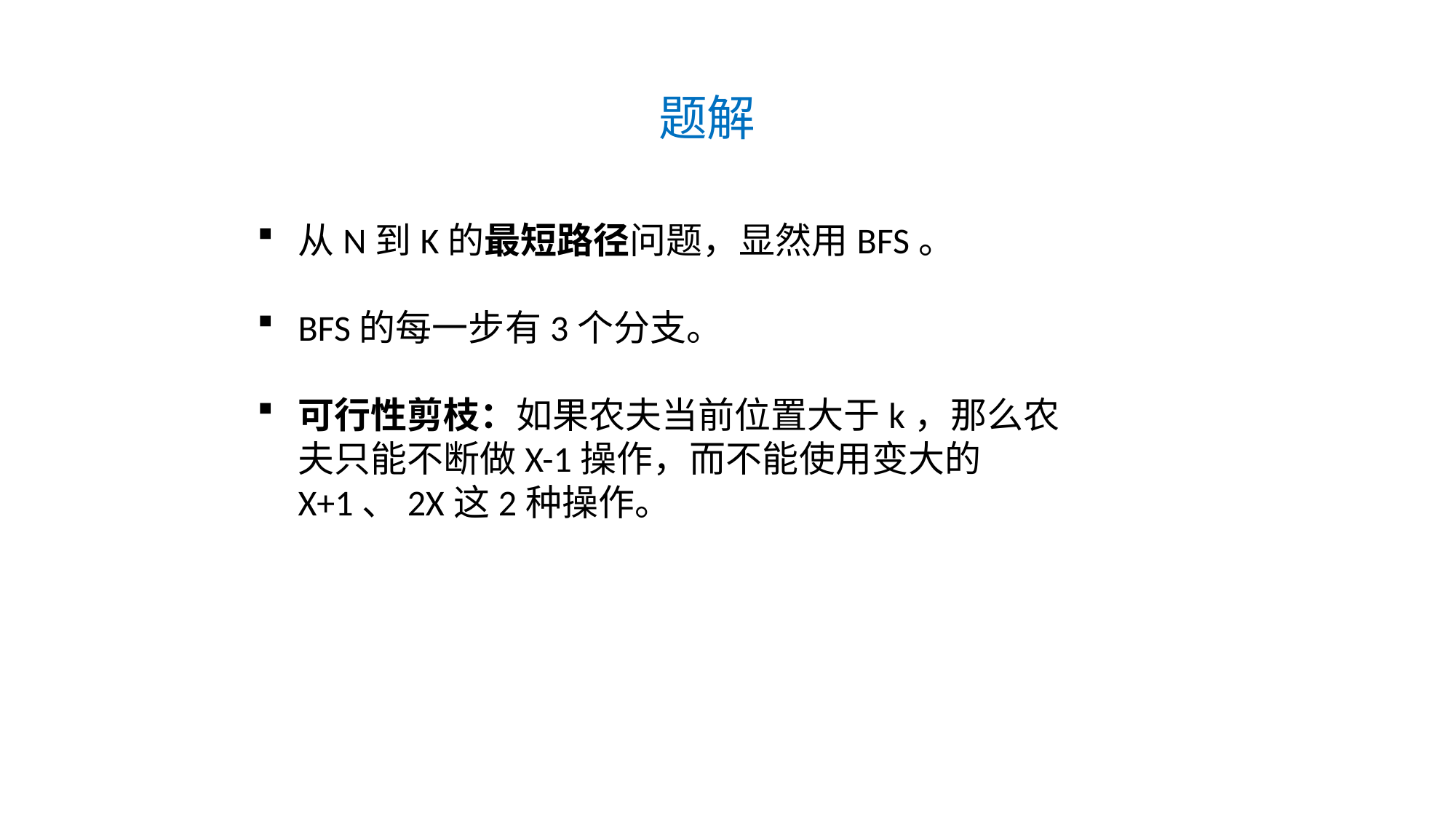

题解
从N到K的最短路径问题，显然用BFS。

BFS的每一步有3个分支。

可行性剪枝：如果农夫当前位置大于k，那么农夫只能不断做X-1操作，而不能使用变大的X+1、2X这2种操作。